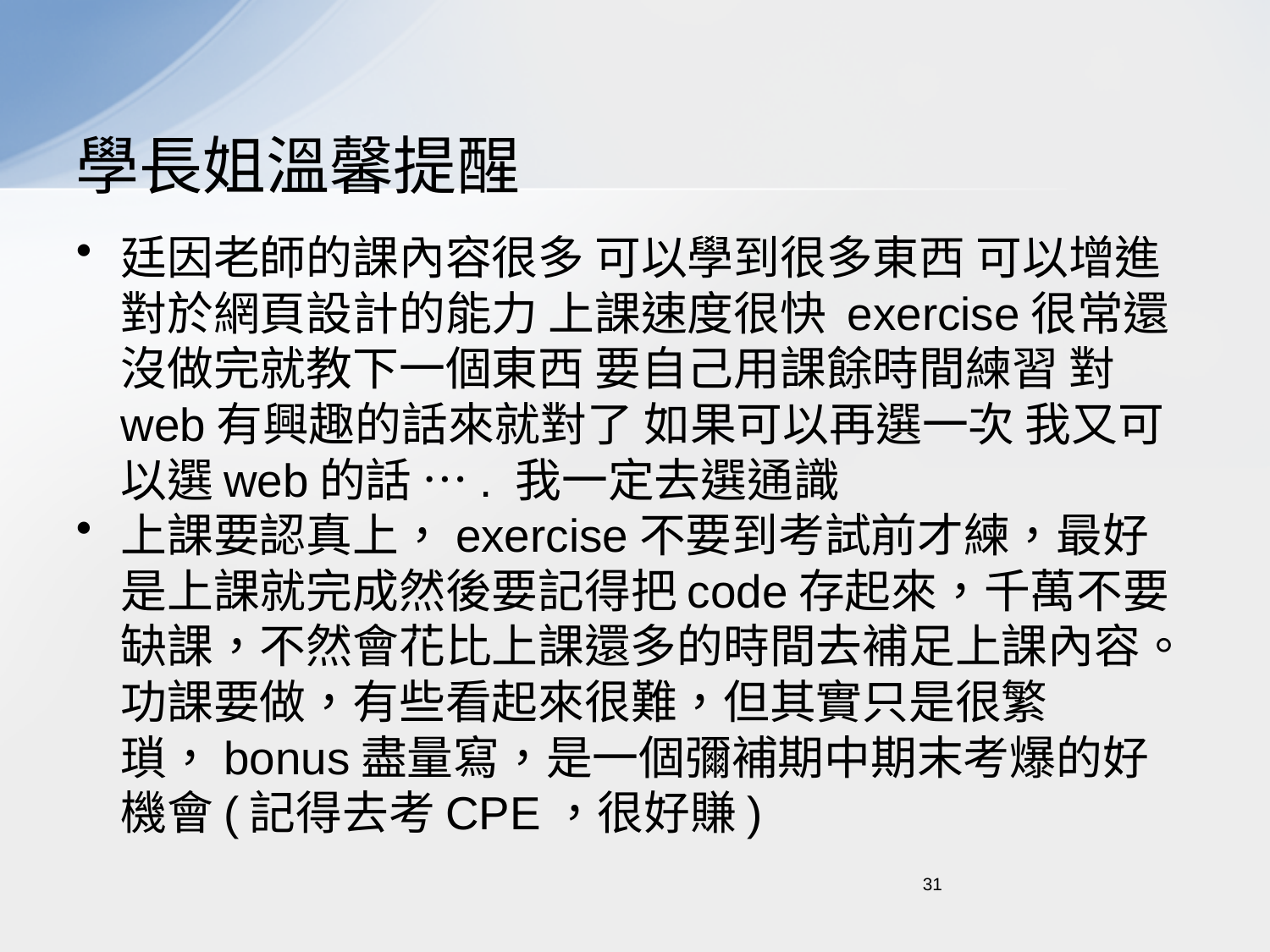

# 學長姐溫馨提醒
廷因老師的課內容很多 可以學到很多東西 可以增進對於網頁設計的能力 上課速度很快 exercise很常還沒做完就教下一個東西 要自己用課餘時間練習 對web有興趣的話來就對了 如果可以再選一次 我又可以選web的話 …. 我一定去選通識
上課要認真上，exercise不要到考試前才練，最好是上課就完成然後要記得把code存起來，千萬不要缺課，不然會花比上課還多的時間去補足上課內容。功課要做，有些看起來很難，但其實只是很繁瑣，bonus盡量寫，是一個彌補期中期末考爆的好機會(記得去考CPE，很好賺)
31